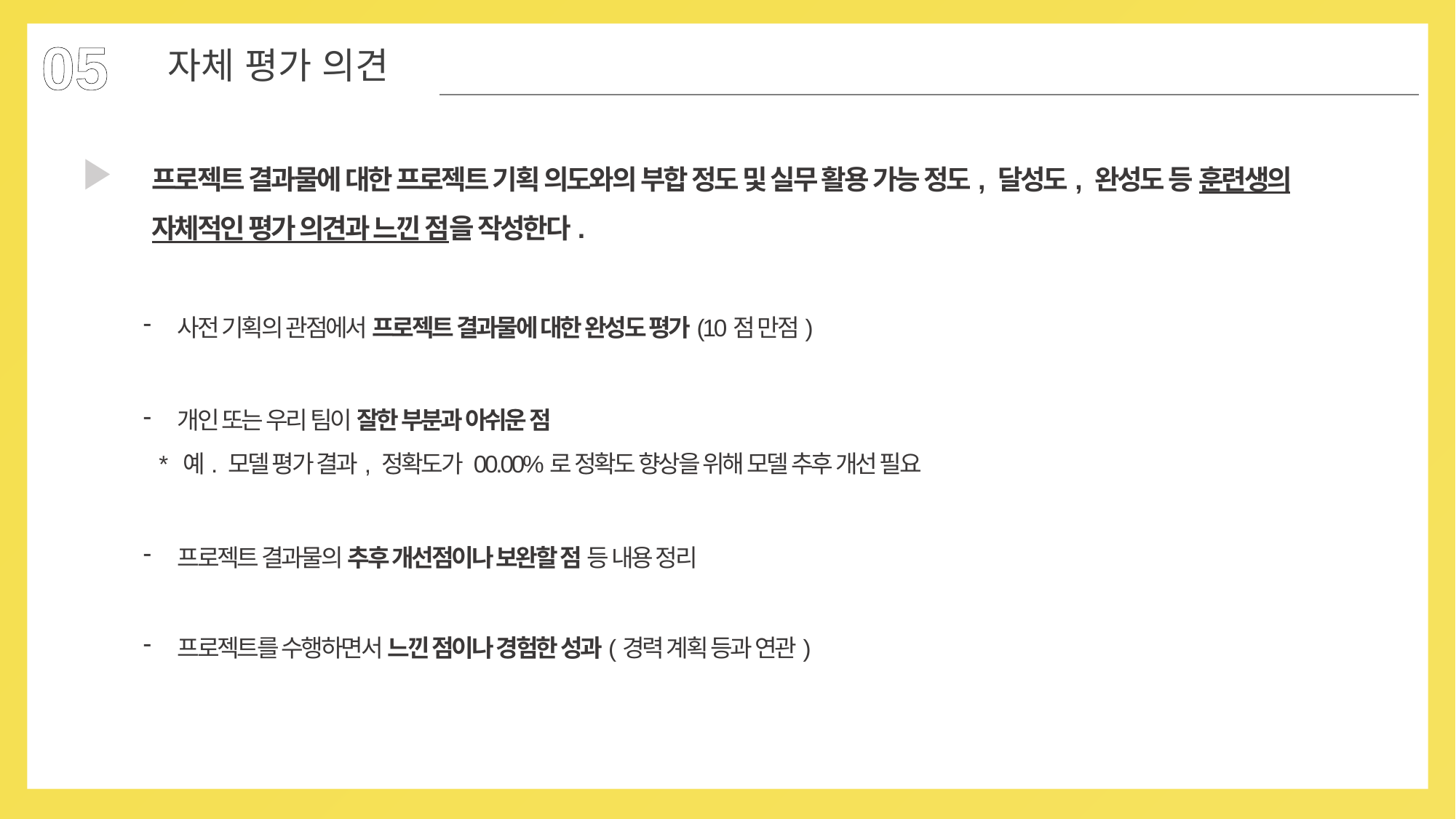

05
자체 평가 의견
▶
프로젝트 결과물에 대한 프로젝트 기획 의도와의 부합 정도 및 실무 활용 가능 정도, 달성도, 완성도 등 훈련생의 자체적인 평가 의견과 느낀 점을 작성한다.
사전 기획의 관점에서 프로젝트 결과물에 대한 완성도 평가(10점 만점)
개인 또는 우리 팀이 잘한 부분과 아쉬운 점
   *  예. 모델 평가 결과, 정확도가 00.00%로 정확도 향상을 위해 모델 추후 개선 필요
프로젝트 결과물의 추후 개선점이나 보완할 점 등 내용 정리
프로젝트를 수행하면서 느낀 점이나 경험한 성과(경력 계획 등과 연관)